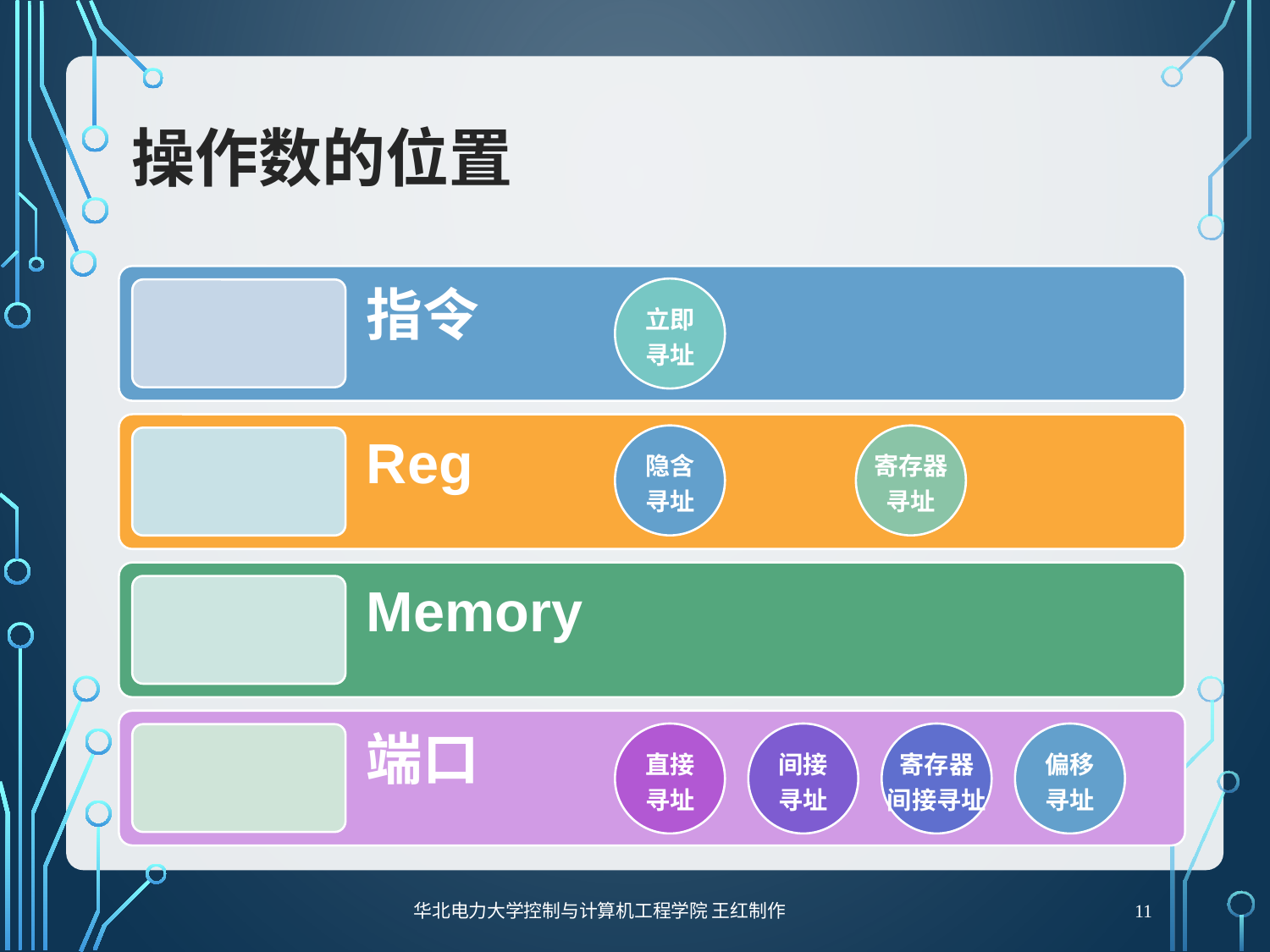

# 操作数的位置
指令
Reg
Memory
端口
立即
寻址
隐含
寻址
寄存器
寻址
直接
寻址
间接
寻址
寄存器
间接寻址
偏移
寻址
11
华北电力大学控制与计算机工程学院 王红制作